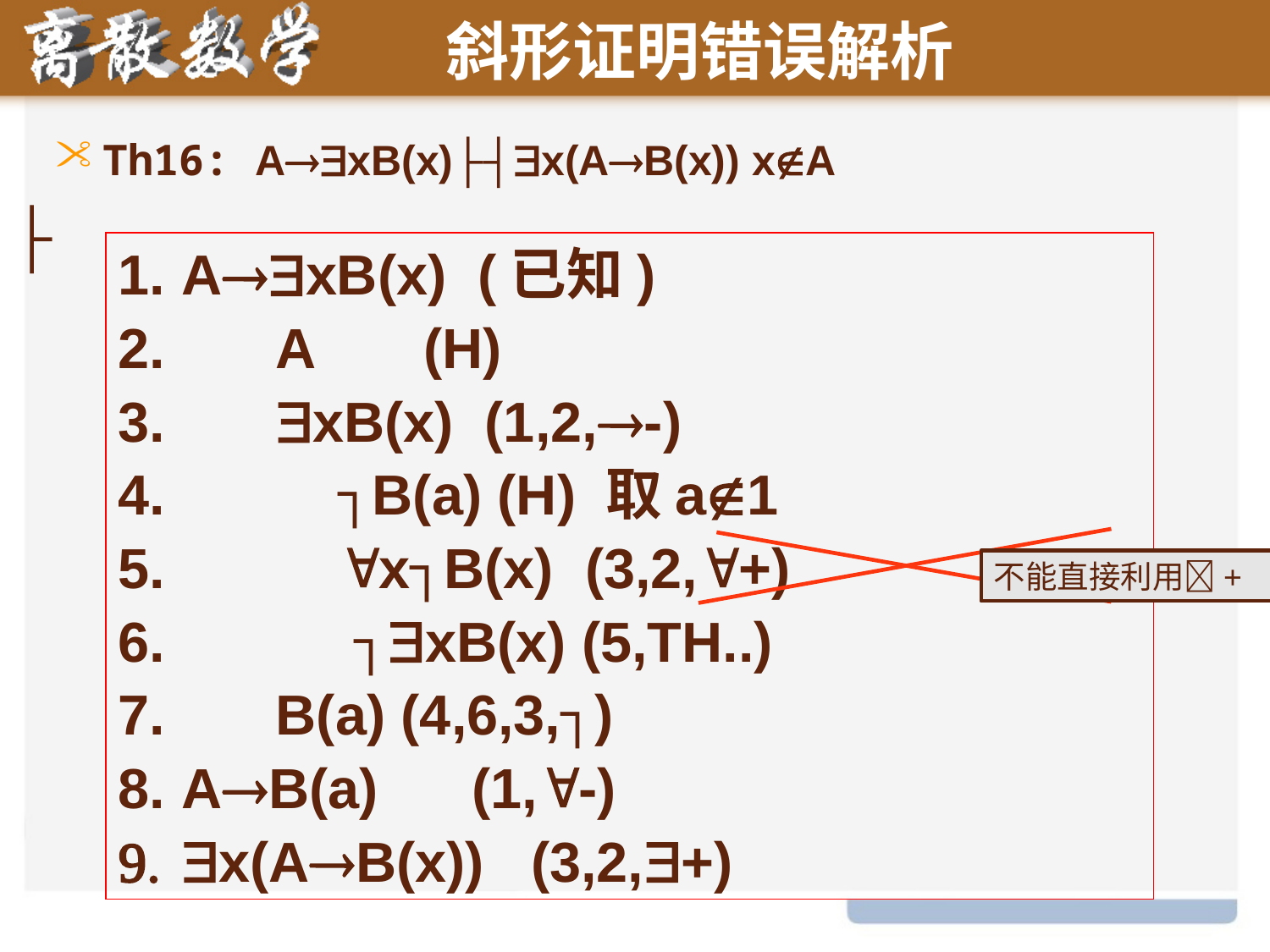

# 斜形证明错误解析
Th16: A→∃xB(x)├┤∃x(A→B(x)) x∉A
├
A→∃xB(x)  (已知)
      A       (H)
      ∃xB(x)  (1,2,→-)
          ┐B(a) (H) 取a∉1
          ∀x┐B(x)  (3,2,∀+)
           ┐∃xB(x) (5,TH..)
      B(a) (4,6,3,┐)
A→B(a)      (1,∀-)
∃x(A→B(x))   (3,2,∃+)

不能直接利用∀+